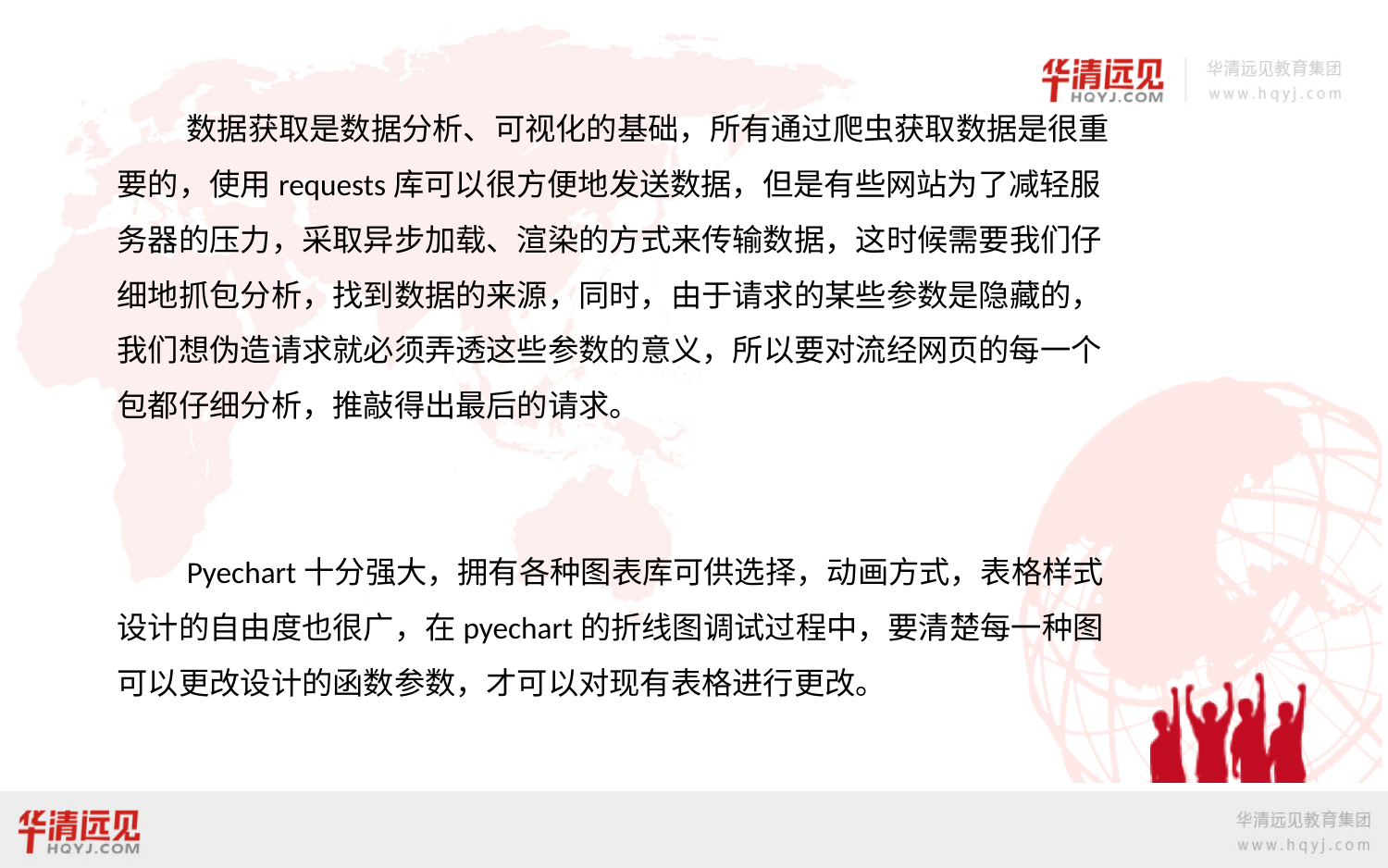

数据获取是数据分析、可视化的基础，所有通过爬虫获取数据是很重要的，使用requests库可以很方便地发送数据，但是有些网站为了减轻服务器的压力，采取异步加载、渲染的方式来传输数据，这时候需要我们仔细地抓包分析，找到数据的来源，同时，由于请求的某些参数是隐藏的，我们想伪造请求就必须弄透这些参数的意义，所以要对流经网页的每一个包都仔细分析，推敲得出最后的请求。

Pyechart十分强大，拥有各种图表库可供选择，动画方式，表格样式设计的自由度也很广，在pyechart的折线图调试过程中，要清楚每一种图可以更改设计的函数参数，才可以对现有表格进行更改。